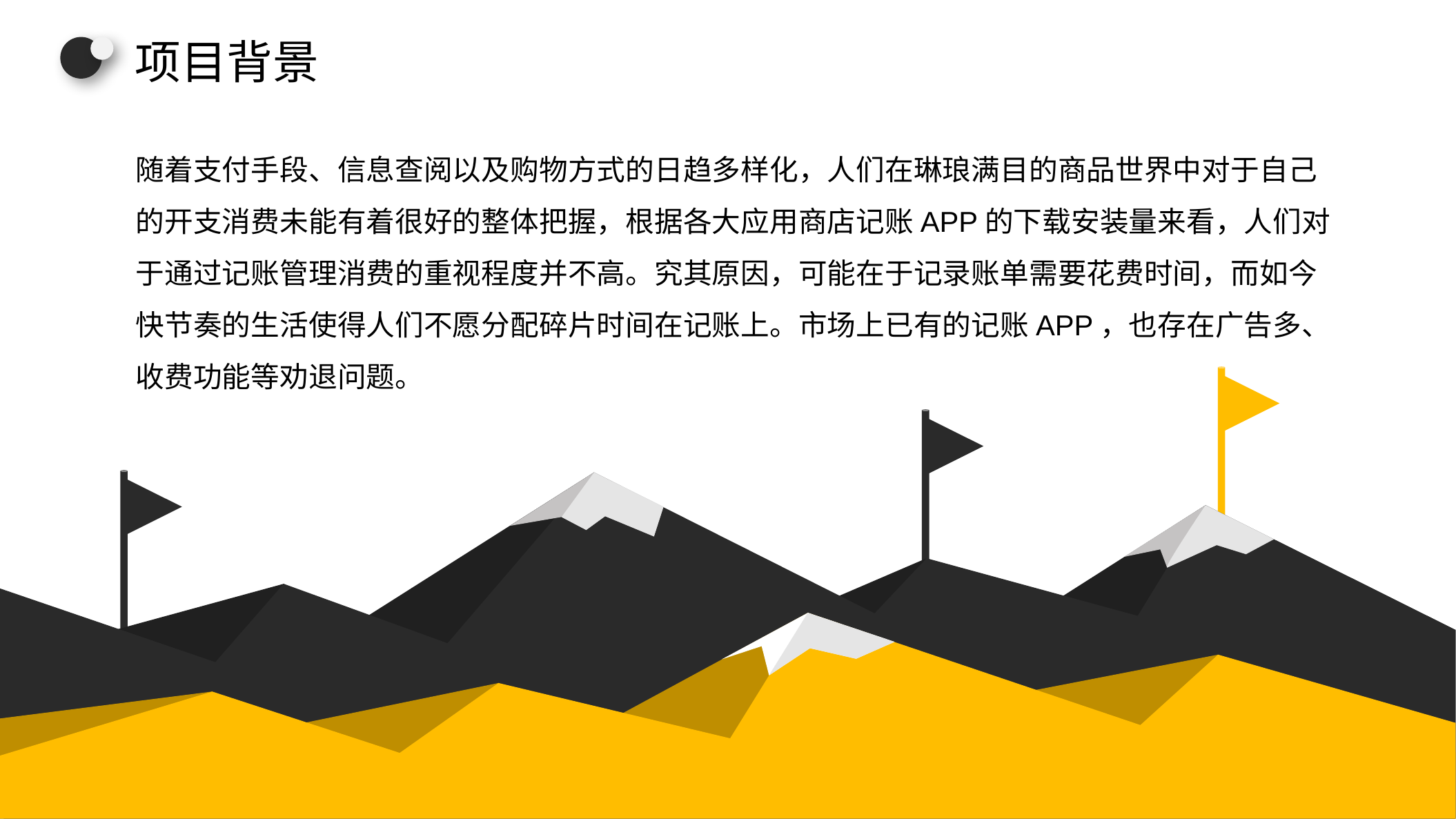

项目背景

随着支付手段、信息查阅以及购物方式的日趋多样化，人们在琳琅满目的商品世界中对于自己的开支消费未能有着很好的整体把握，根据各大应用商店记账APP的下载安装量来看，人们对于通过记账管理消费的重视程度并不高。究其原因，可能在于记录账单需要花费时间，而如今快节奏的生活使得人们不愿分配碎片时间在记账上。市场上已有的记账APP，也存在广告多、收费功能等劝退问题。